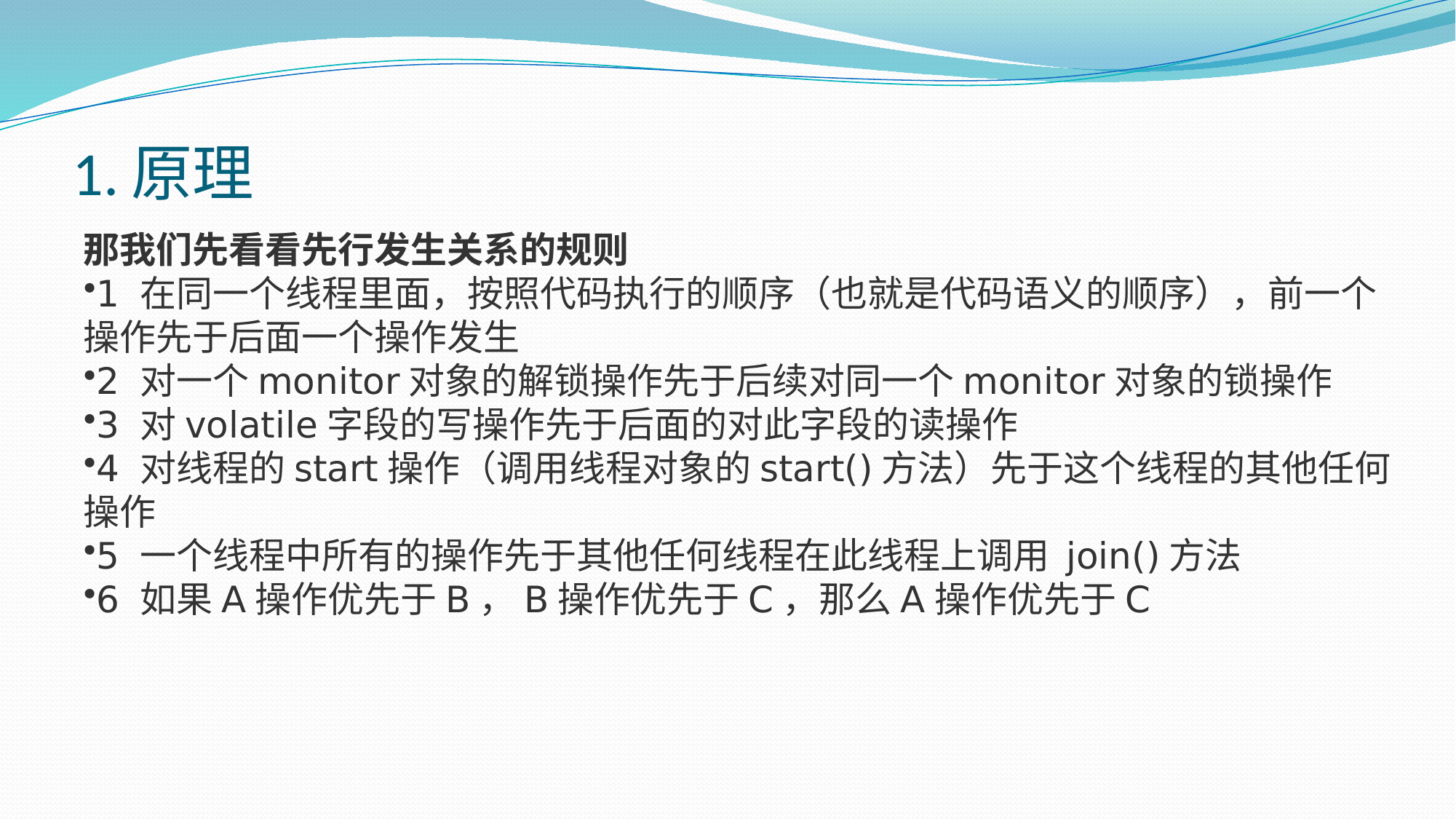

# 1.原理
那我们先看看先行发生关系的规则
1 在同一个线程里面，按照代码执行的顺序（也就是代码语义的顺序），前一个操作先于后面一个操作发生
2 对一个monitor对象的解锁操作先于后续对同一个monitor对象的锁操作
3 对volatile字段的写操作先于后面的对此字段的读操作
4 对线程的start操作（调用线程对象的start()方法）先于这个线程的其他任何操作
5 一个线程中所有的操作先于其他任何线程在此线程上调用 join()方法
6 如果A操作优先于B，B操作优先于C，那么A操作优先于C